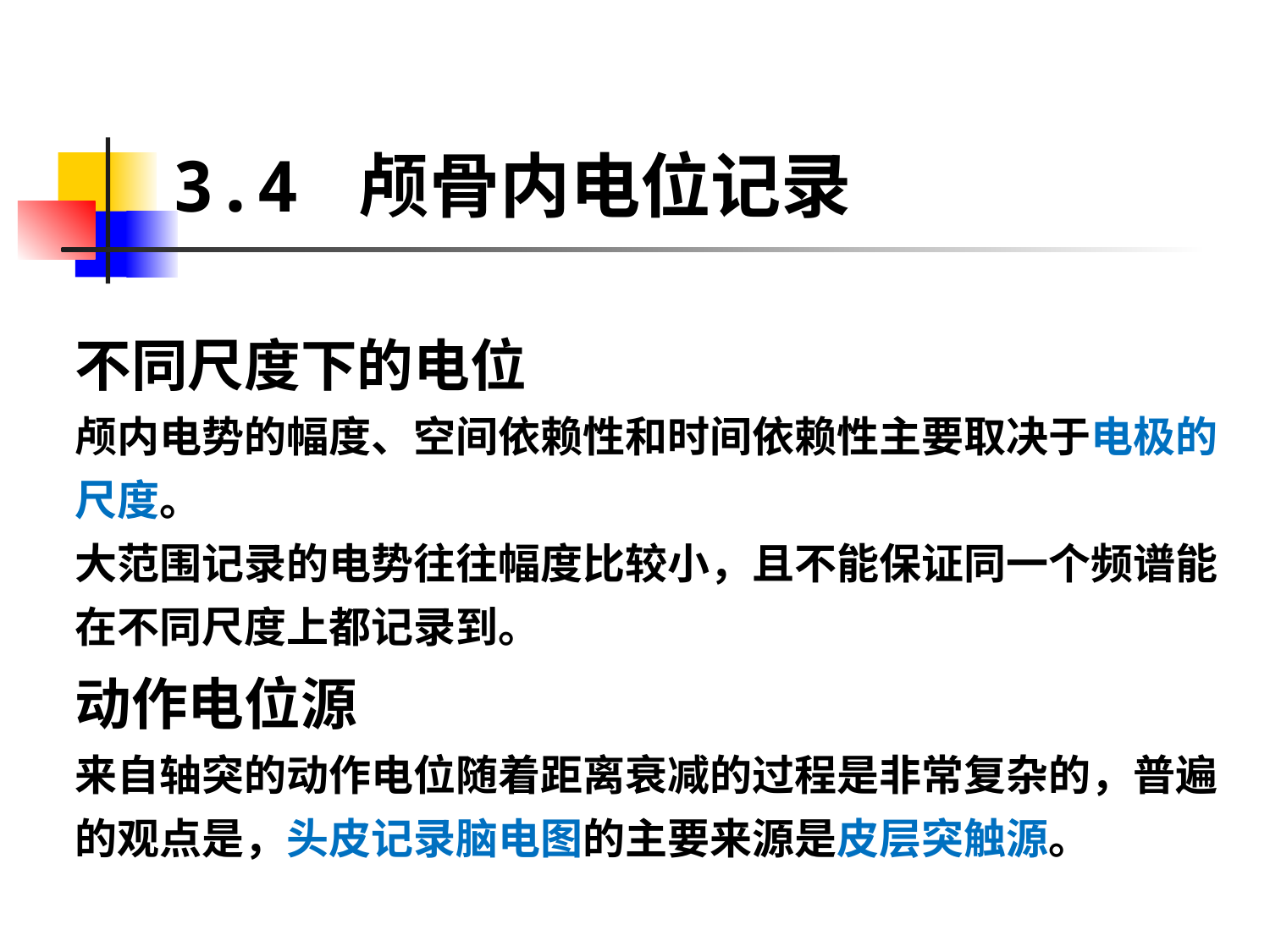

# 3.4 颅骨内电位记录
不同尺度下的电位
颅内电势的幅度、空间依赖性和时间依赖性主要取决于电极的尺度。
大范围记录的电势往往幅度比较小，且不能保证同一个频谱能在不同尺度上都记录到。
动作电位源
来自轴突的动作电位随着距离衰减的过程是非常复杂的，普遍的观点是，头皮记录脑电图的主要来源是皮层突触源。